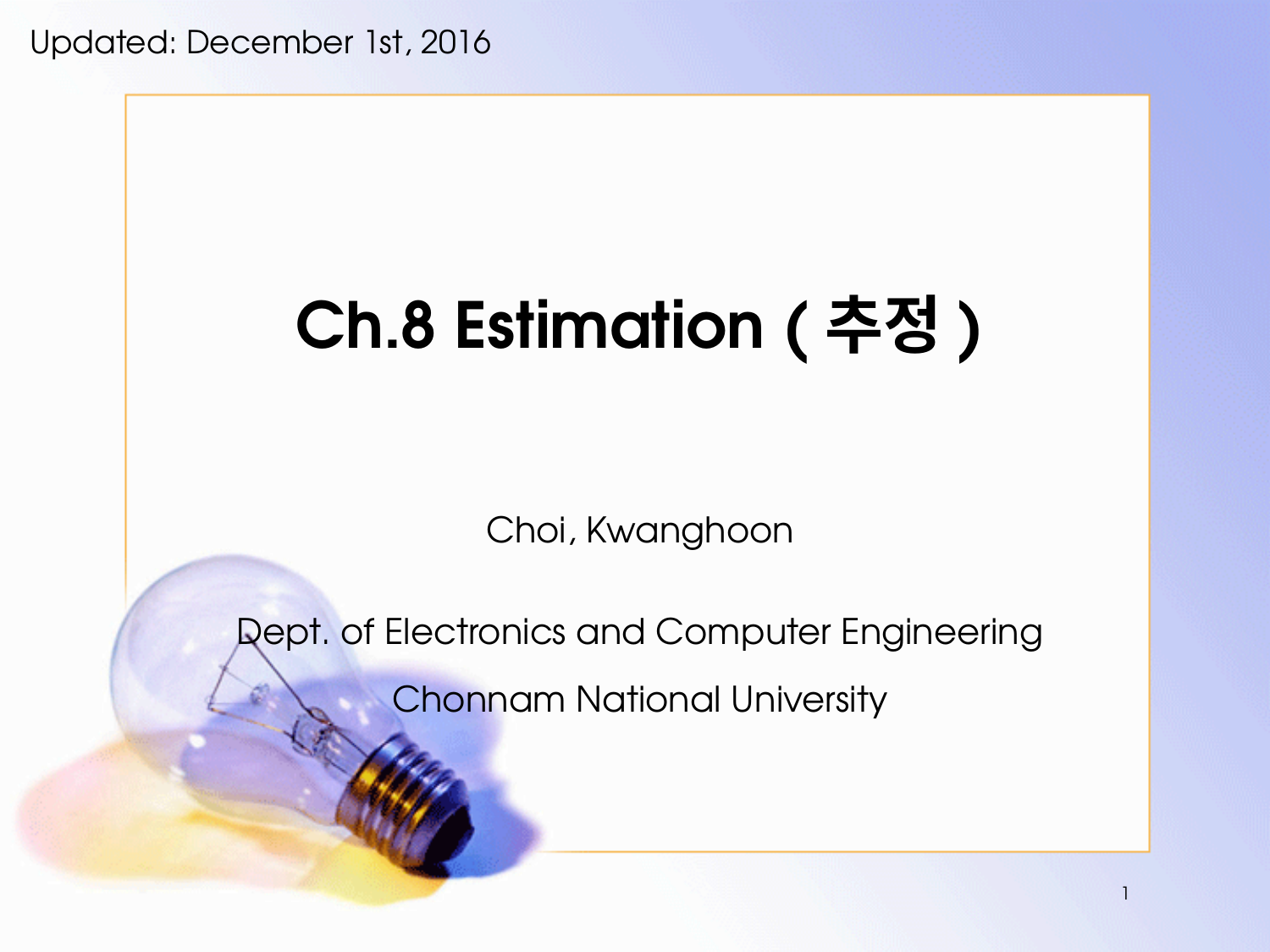

Updated: December 1st, 2016
# Ch.8 Estimation (추정)
Choi, Kwanghoon

Dept. of Electronics and Computer Engineering

Chonnam National University
1